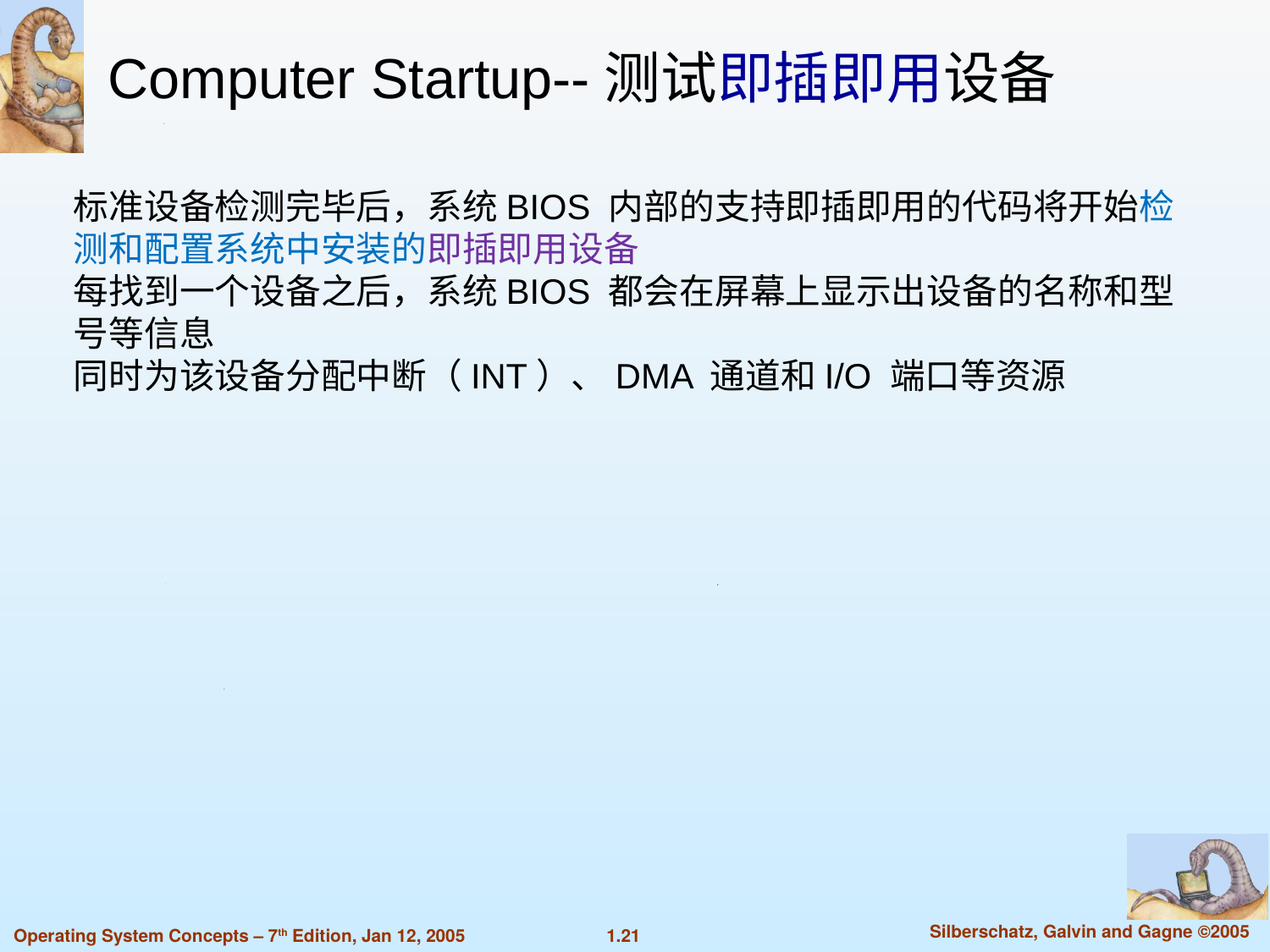

Computer Startup--测试即插即用设备
标准设备检测完毕后，系统BIOS 内部的支持即插即用的代码将开始检测和配置系统中安装的即插即用设备
每找到一个设备之后，系统BIOS 都会在屏幕上显示出设备的名称和型号等信息
同时为该设备分配中断（INT）、DMA 通道和I/O 端口等资源